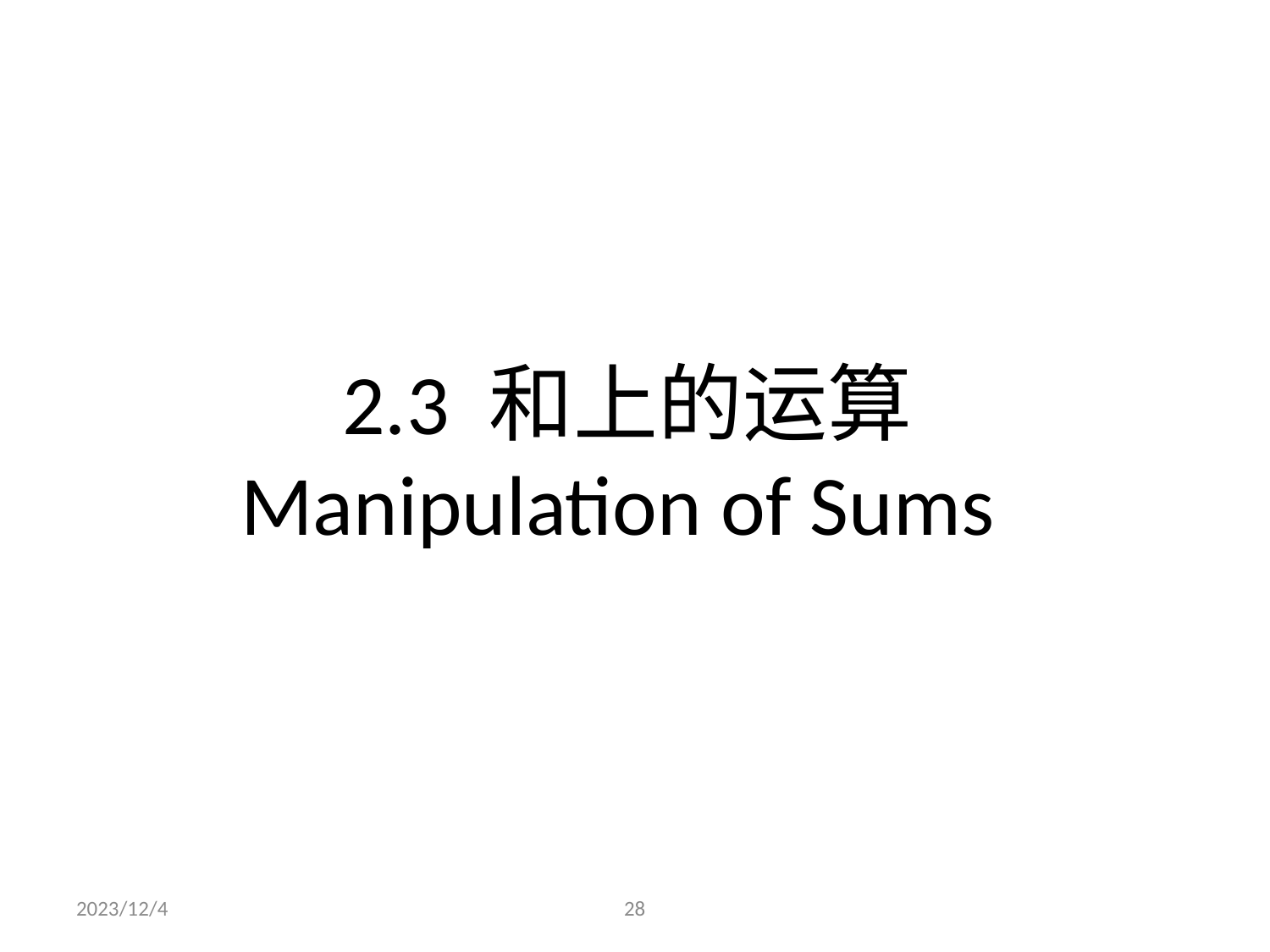

# 2.3 和上的运算 Manipulation of Sums
2023/12/4
28